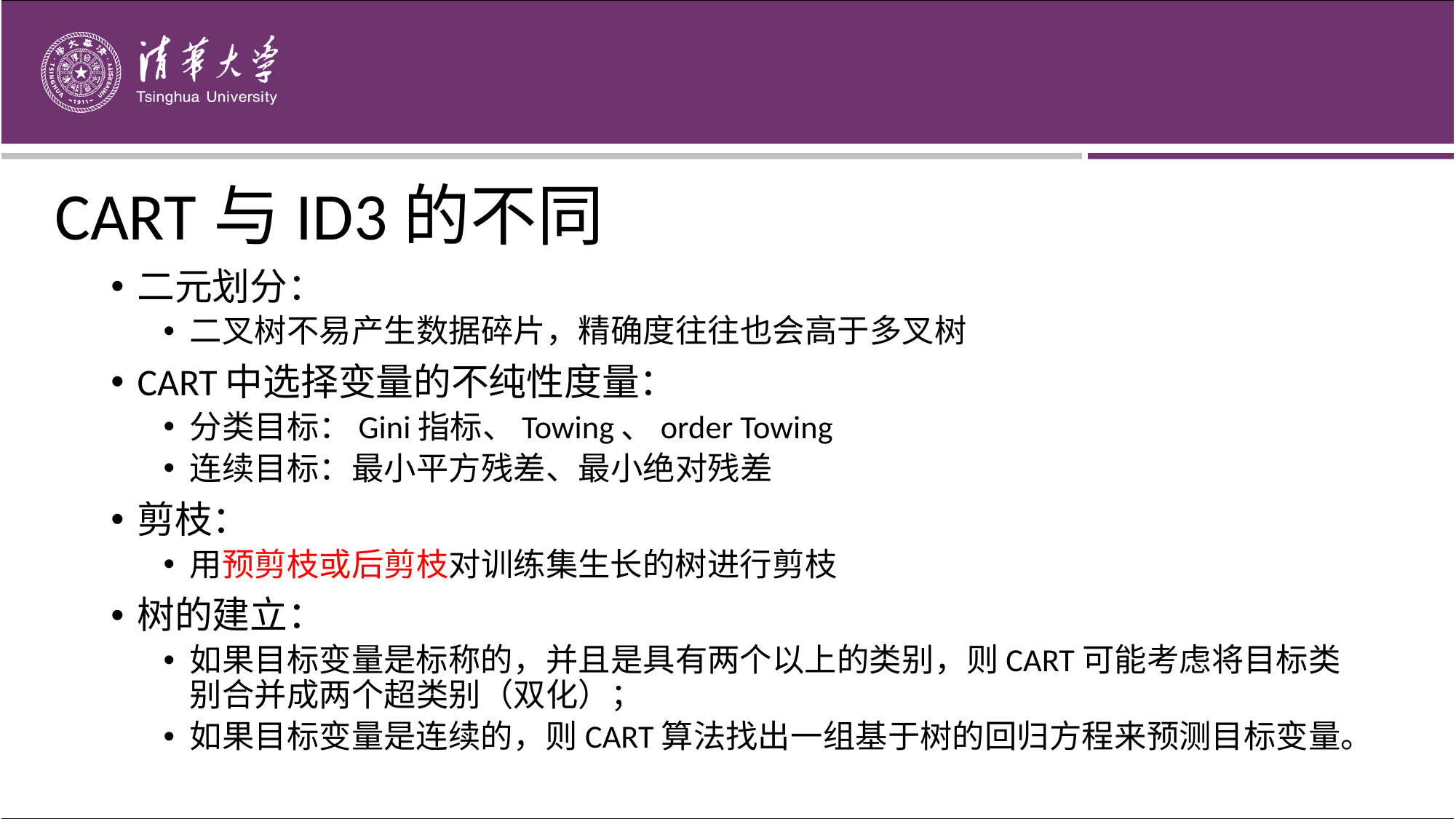

CART与ID3的不同
二元划分：
二叉树不易产生数据碎片，精确度往往也会高于多叉树
CART中选择变量的不纯性度量：
分类目标：Gini指标、Towing、order Towing
连续目标：最小平方残差、最小绝对残差
剪枝：
用预剪枝或后剪枝对训练集生长的树进行剪枝
树的建立：
如果目标变量是标称的，并且是具有两个以上的类别，则CART可能考虑将目标类别合并成两个超类别（双化）；
如果目标变量是连续的，则CART算法找出一组基于树的回归方程来预测目标变量。